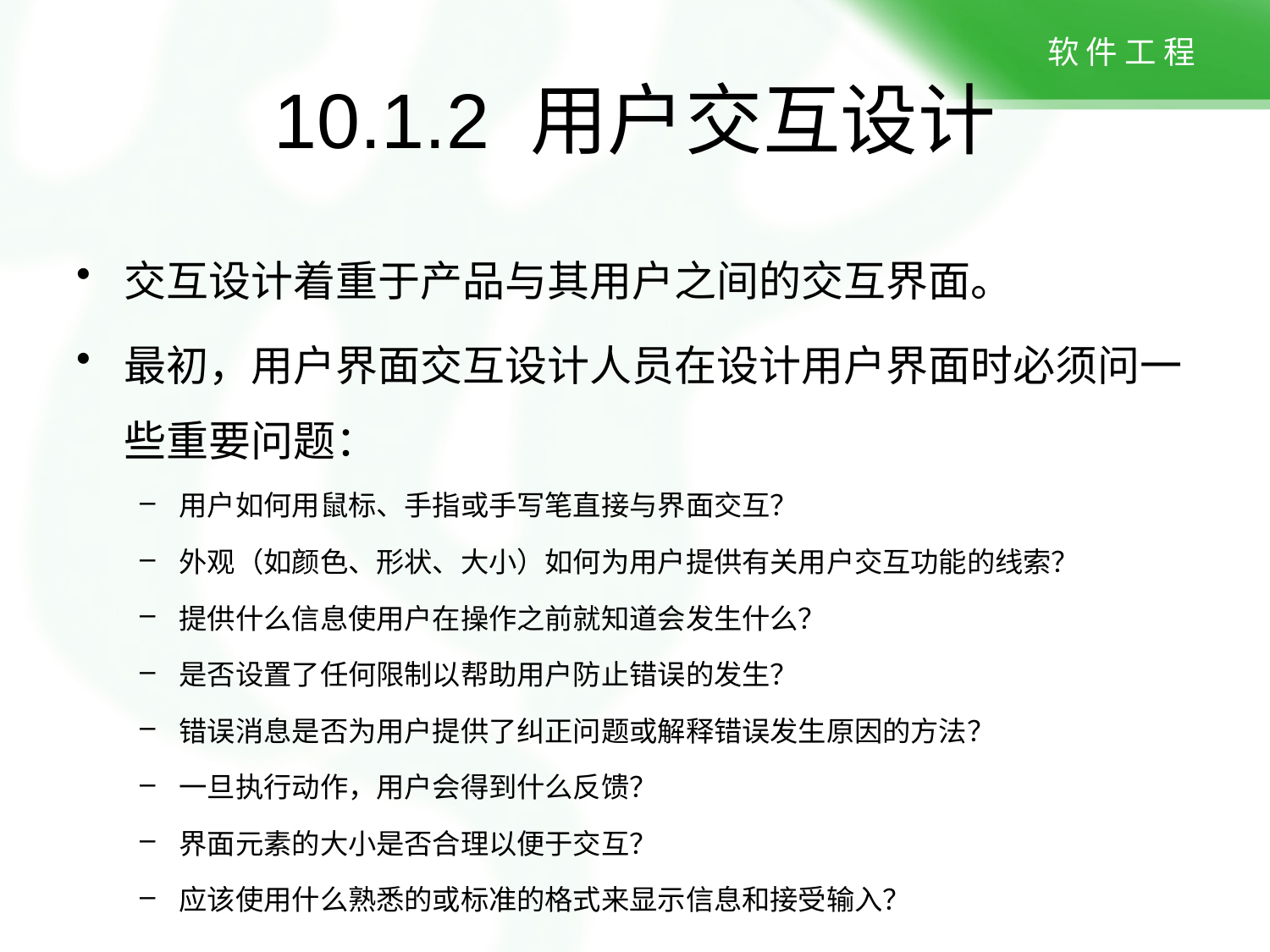

# 10.1.2 用户交互设计
交互设计着重于产品与其用户之间的交互界面。
最初，用户界面交互设计人员在设计用户界面时必须问一些重要问题：
用户如何用鼠标、手指或手写笔直接与界面交互？
外观（如颜色、形状、大小）如何为用户提供有关用户交互功能的线索？
提供什么信息使用户在操作之前就知道会发生什么？
是否设置了任何限制以帮助用户防止错误的发生？
错误消息是否为用户提供了纠正问题或解释错误发生原因的方法？
一旦执行动作，用户会得到什么反馈？
界面元素的大小是否合理以便于交互？
应该使用什么熟悉的或标准的格式来显示信息和接受输入？